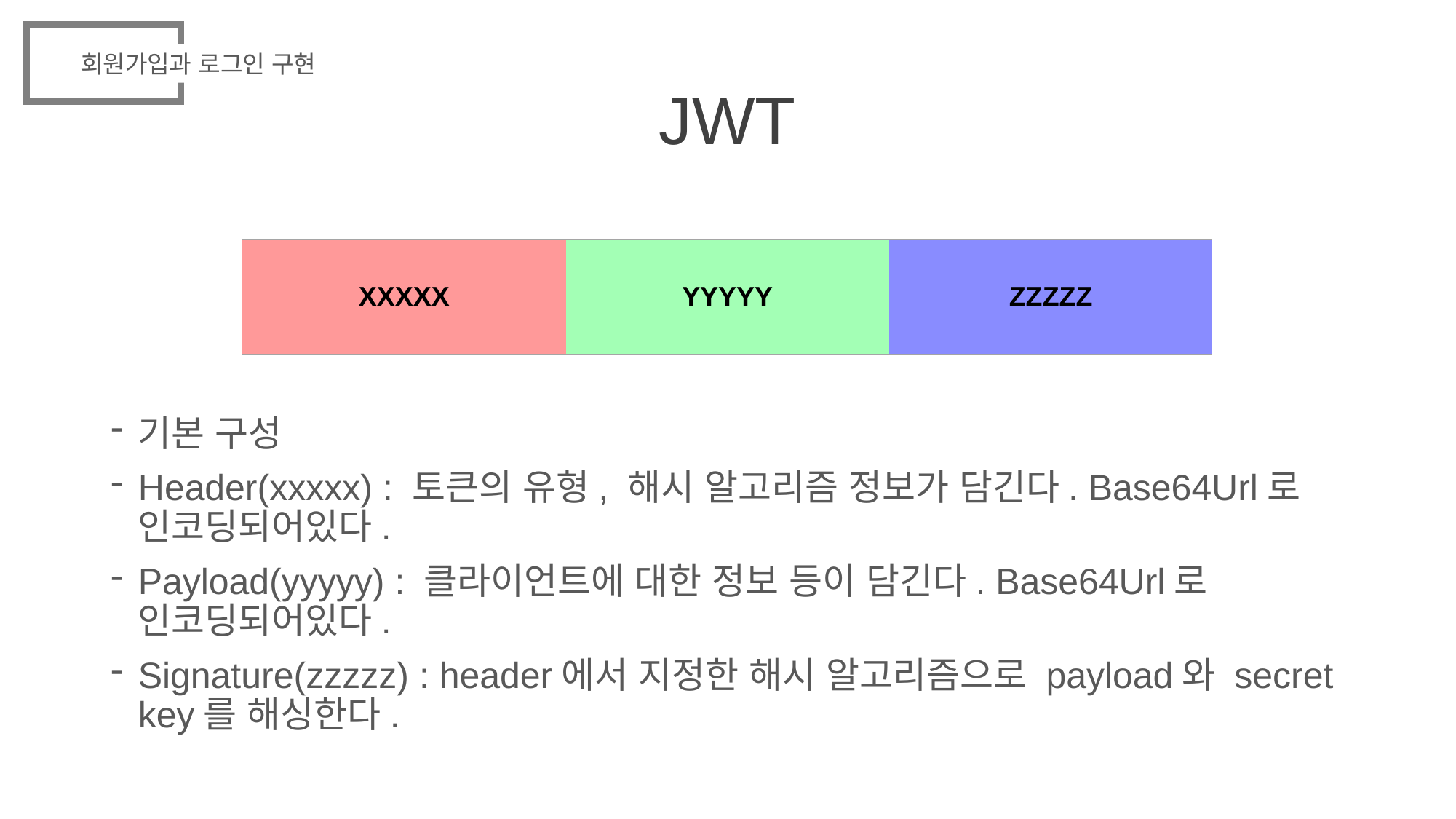

회원가입과 로그인 구현
# JWT
| XXXXX | YYYYY | ZZZZZ |
| --- | --- | --- |
기본 구성
Header(xxxxx) : 토큰의 유형, 해시 알고리즘 정보가 담긴다. Base64Url로 인코딩되어있다.
Payload(yyyyy) : 클라이언트에 대한 정보 등이 담긴다. Base64Url로 인코딩되어있다.
Signature(zzzzz) : header에서 지정한 해시 알고리즘으로 payload와 secret key를 해싱한다.